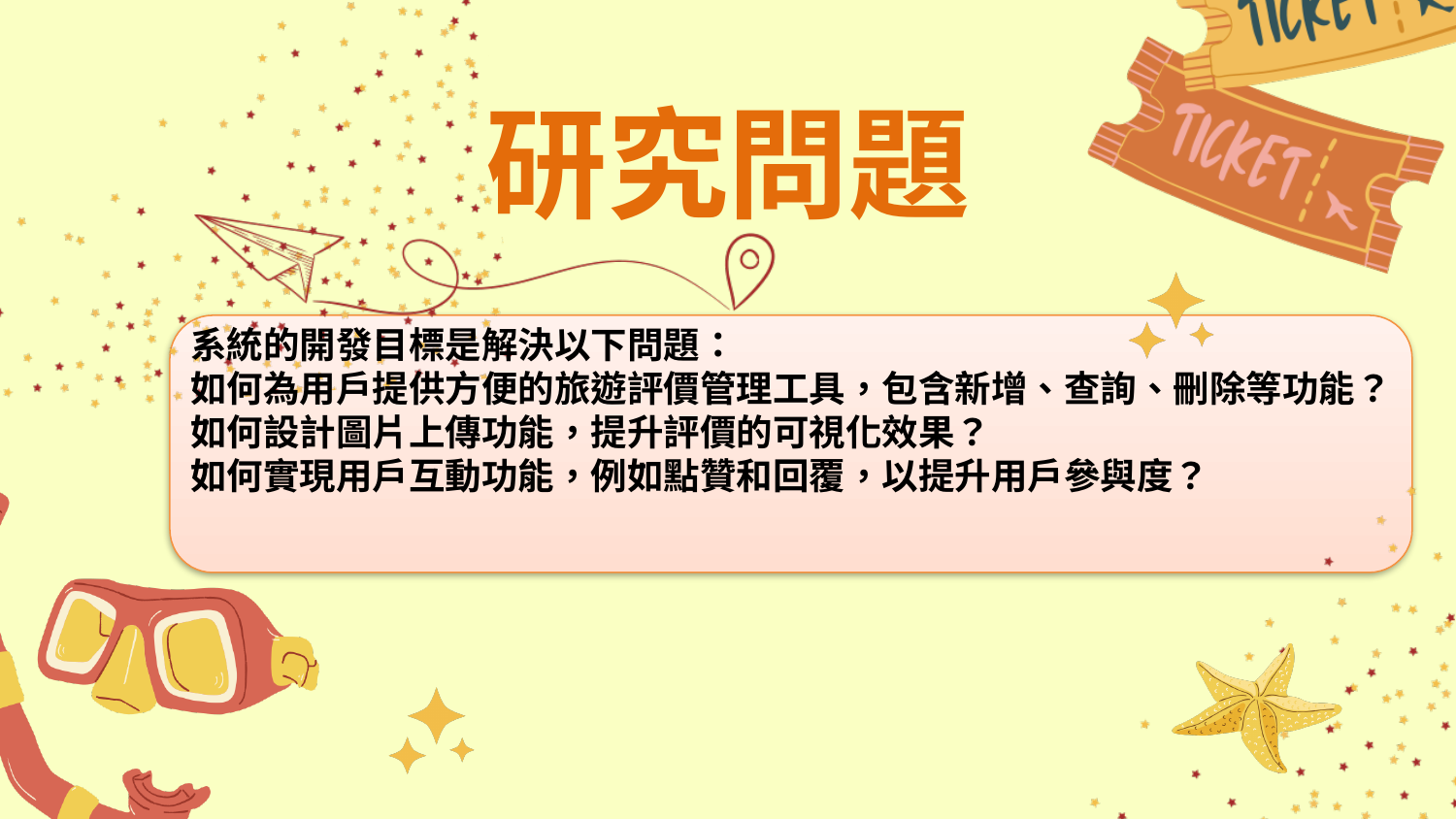

研究問題

系統的開發目標是解決以下問題：
如何為用戶提供方便的旅遊評價管理工具，包含新增、查詢、刪除等功能？
如何設計圖片上傳功能，提升評價的可視化效果？
如何實現用戶互動功能，例如點贊和回覆，以提升用戶參與度？